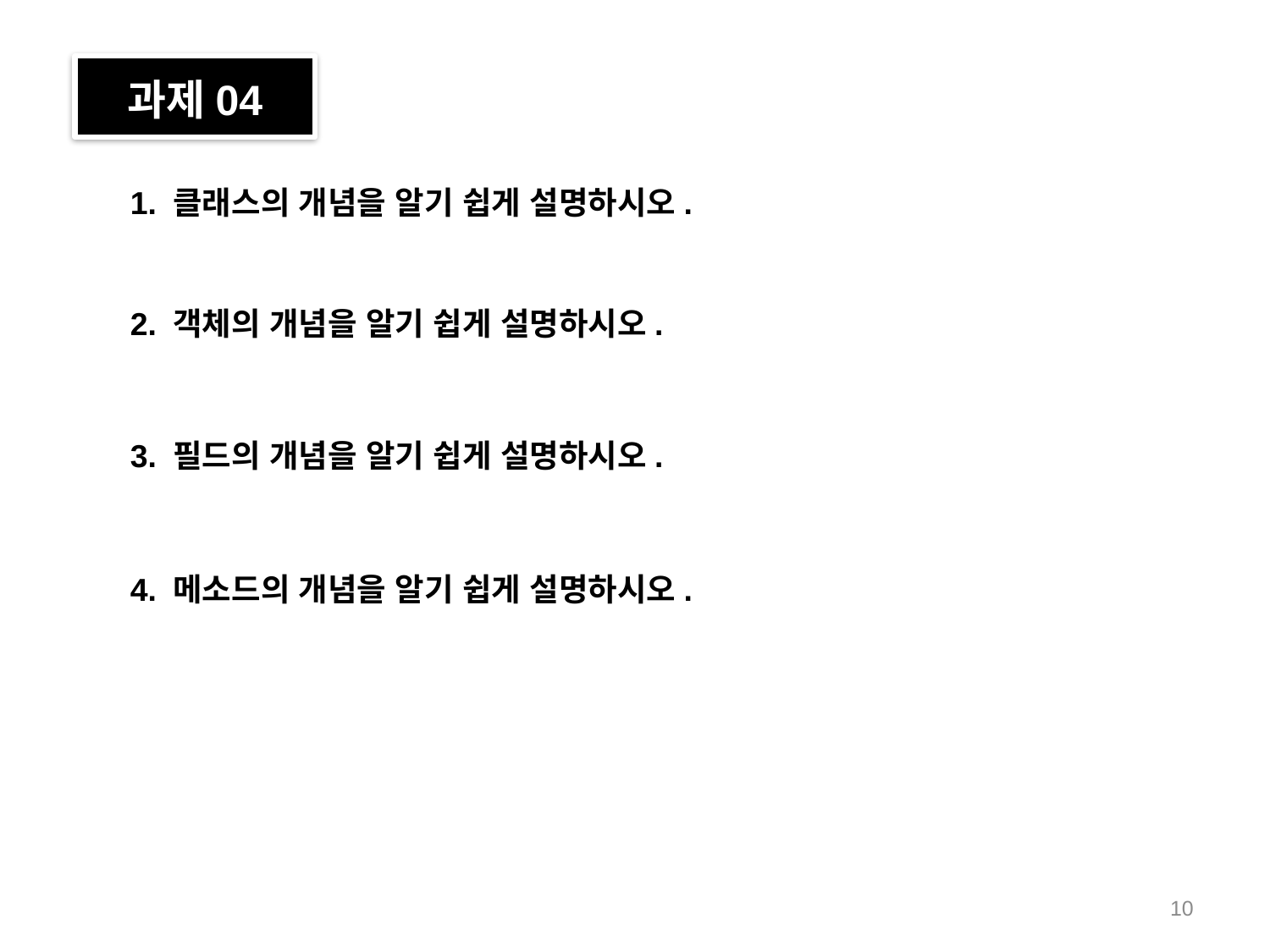

과제04
1. 클래스의 개념을 알기 쉽게 설명하시오.
2. 객체의 개념을 알기 쉽게 설명하시오.
3. 필드의 개념을 알기 쉽게 설명하시오.
4. 메소드의 개념을 알기 쉽게 설명하시오.
10